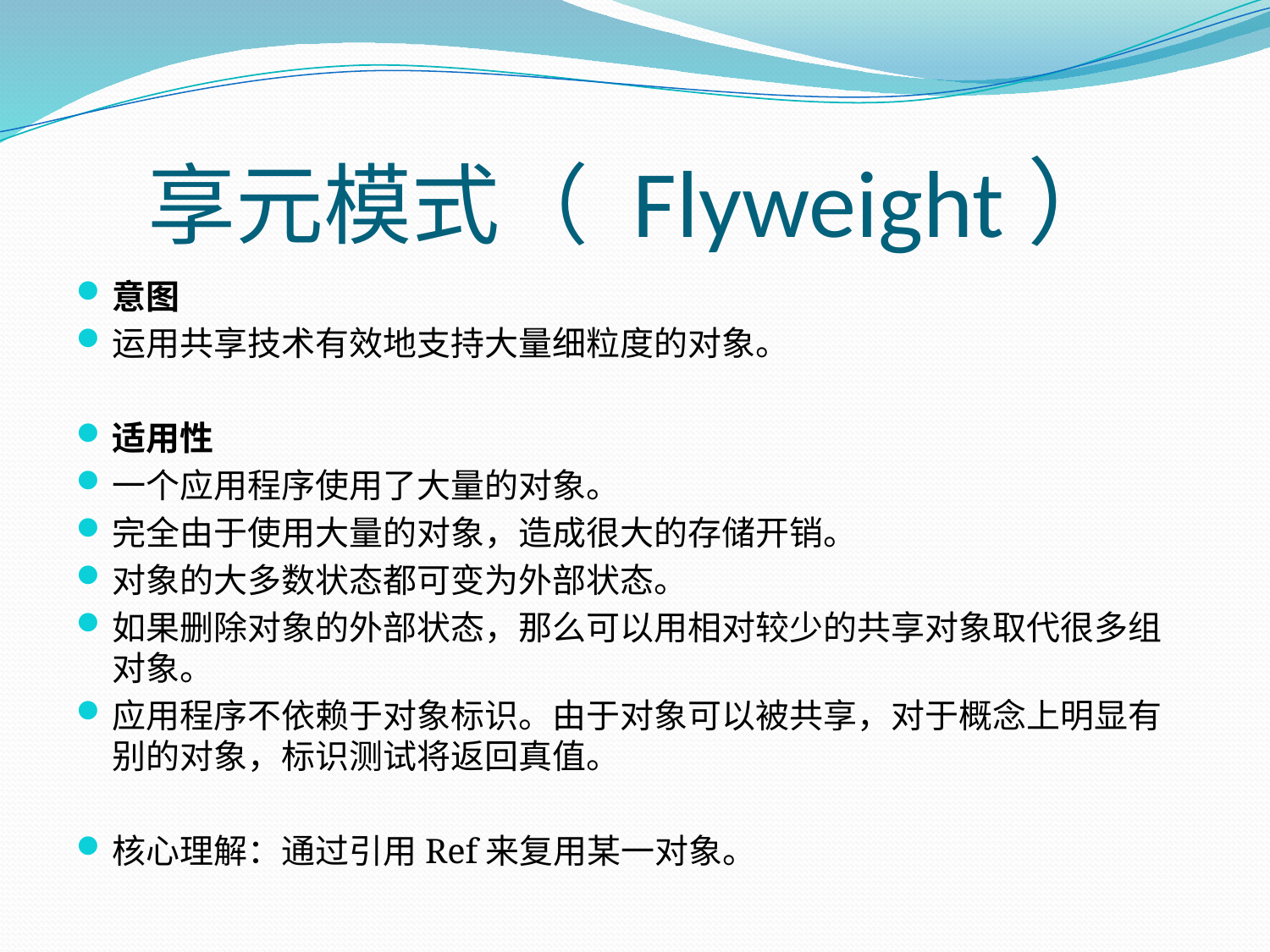

# 享元模式（ Flyweight）
意图
运用共享技术有效地支持大量细粒度的对象。

适用性
一个应用程序使用了大量的对象。
完全由于使用大量的对象，造成很大的存储开销。
对象的大多数状态都可变为外部状态。
如果删除对象的外部状态，那么可以用相对较少的共享对象取代很多组对象。
应用程序不依赖于对象标识。由于对象可以被共享，对于概念上明显有别的对象，标识测试将返回真值。

核心理解：通过引用Ref来复用某一对象。